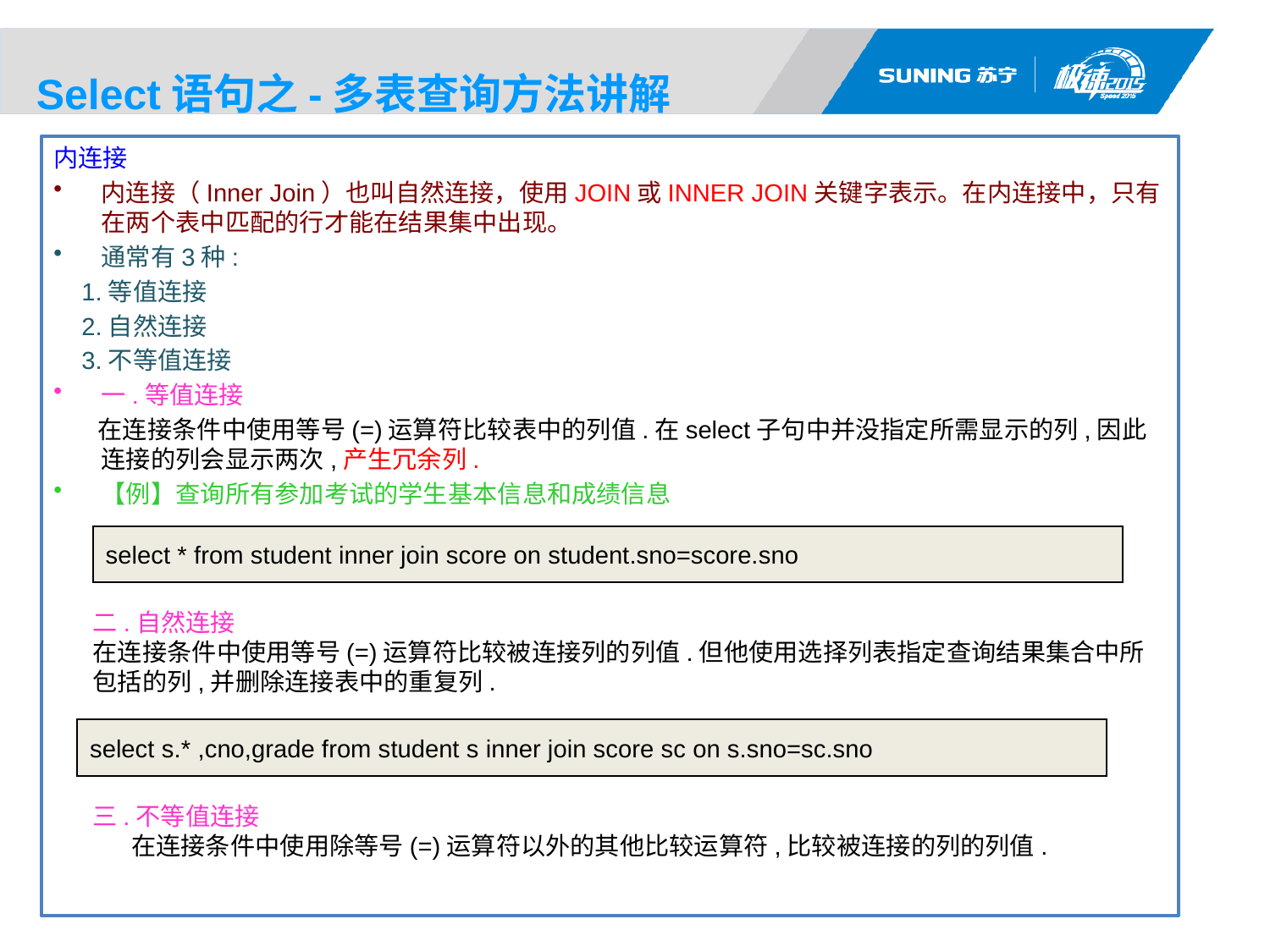

# Select语句之-多表查询方法讲解
内连接
内连接（Inner Join）也叫自然连接，使用JOIN或INNER JOIN关键字表示。在内连接中，只有在两个表中匹配的行才能在结果集中出现。
通常有3种:
    1.等值连接
    2.自然连接
    3.不等值连接
一.等值连接
       在连接条件中使用等号(=)运算符比较表中的列值.在select子句中并没指定所需显示的列,因此连接的列会显示两次,产生冗余列.
【例】查询所有参加考试的学生基本信息和成绩信息

select * from student inner join score on student.sno=score.sno
二.自然连接
在连接条件中使用等号(=)运算符比较被连接列的列值.但他使用选择列表指定查询结果集合中所包括的列,并删除连接表中的重复列.
select s.* ,cno,grade from student s inner join score sc on s.sno=sc.sno
三.不等值连接
      在连接条件中使用除等号(=)运算符以外的其他比较运算符,比较被连接的列的列值.